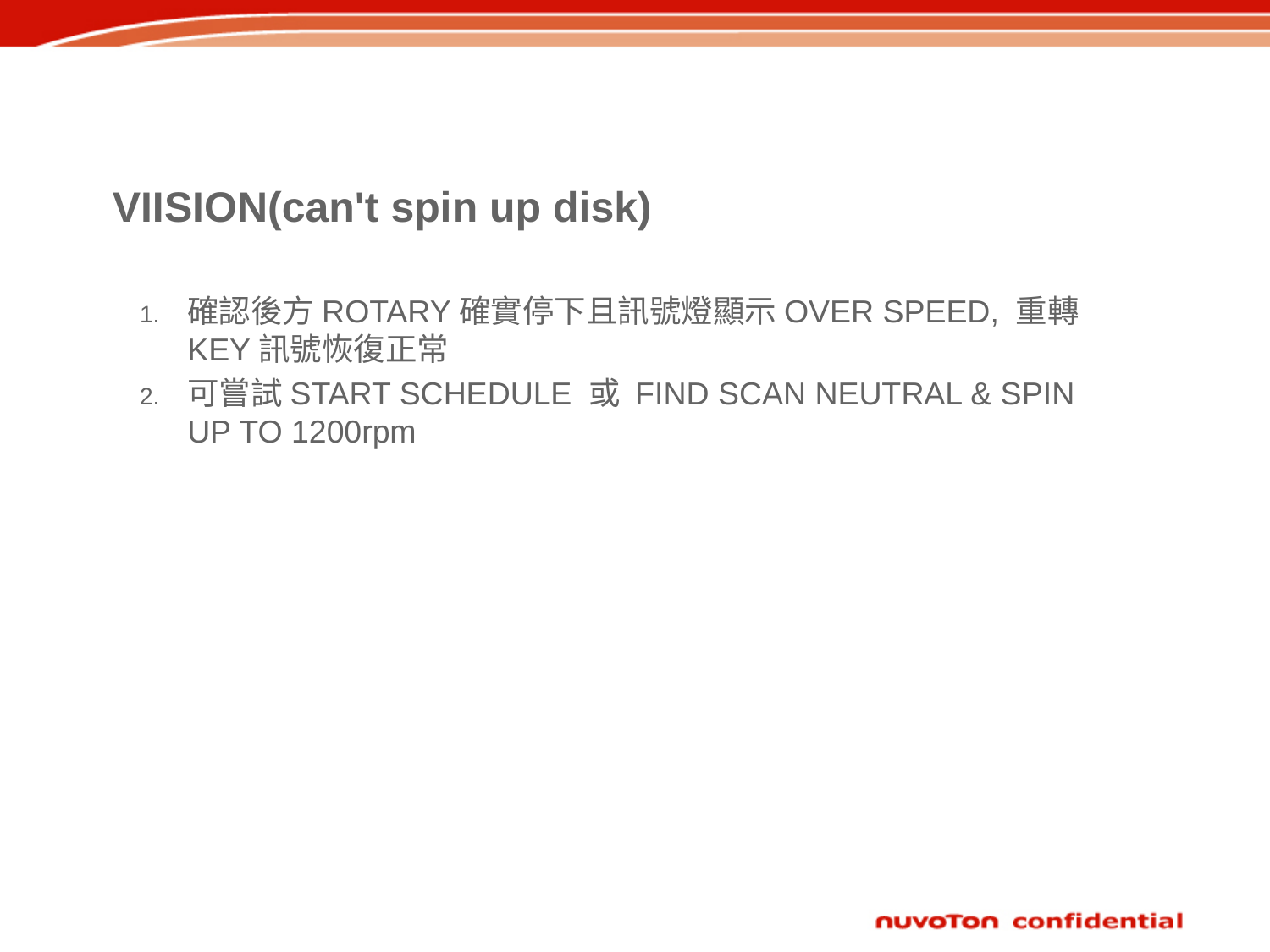

# VIISION(can't spin up disk)
確認後方ROTARY確實停下且訊號燈顯示OVER SPEED, 重轉KEY訊號恢復正常
可嘗試START SCHEDULE 或 FIND SCAN NEUTRAL & SPIN UP TO 1200rpm